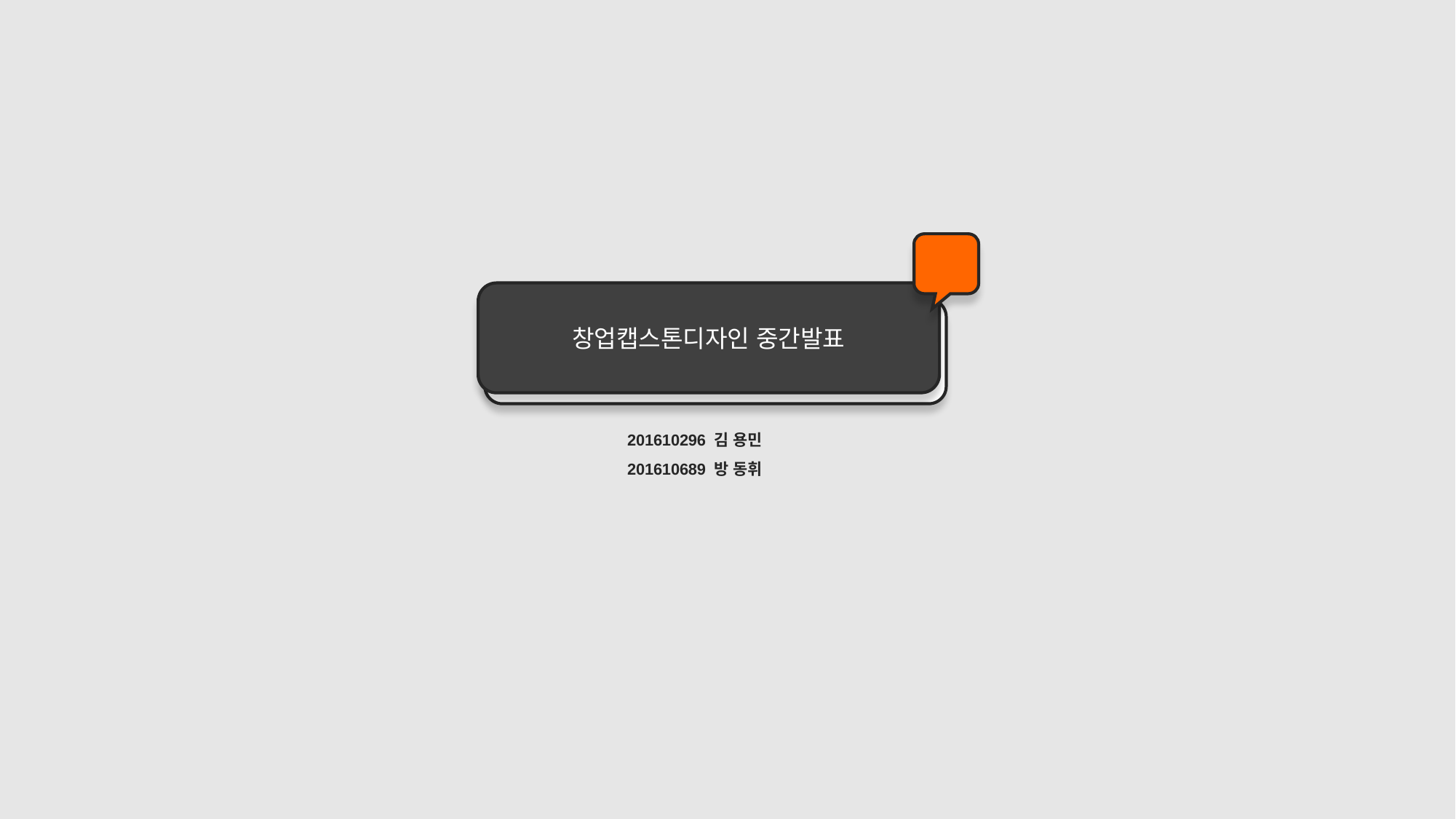

창업캡스톤디자인 중간발표

 201610296 김 용민
 201610689 방 동휘